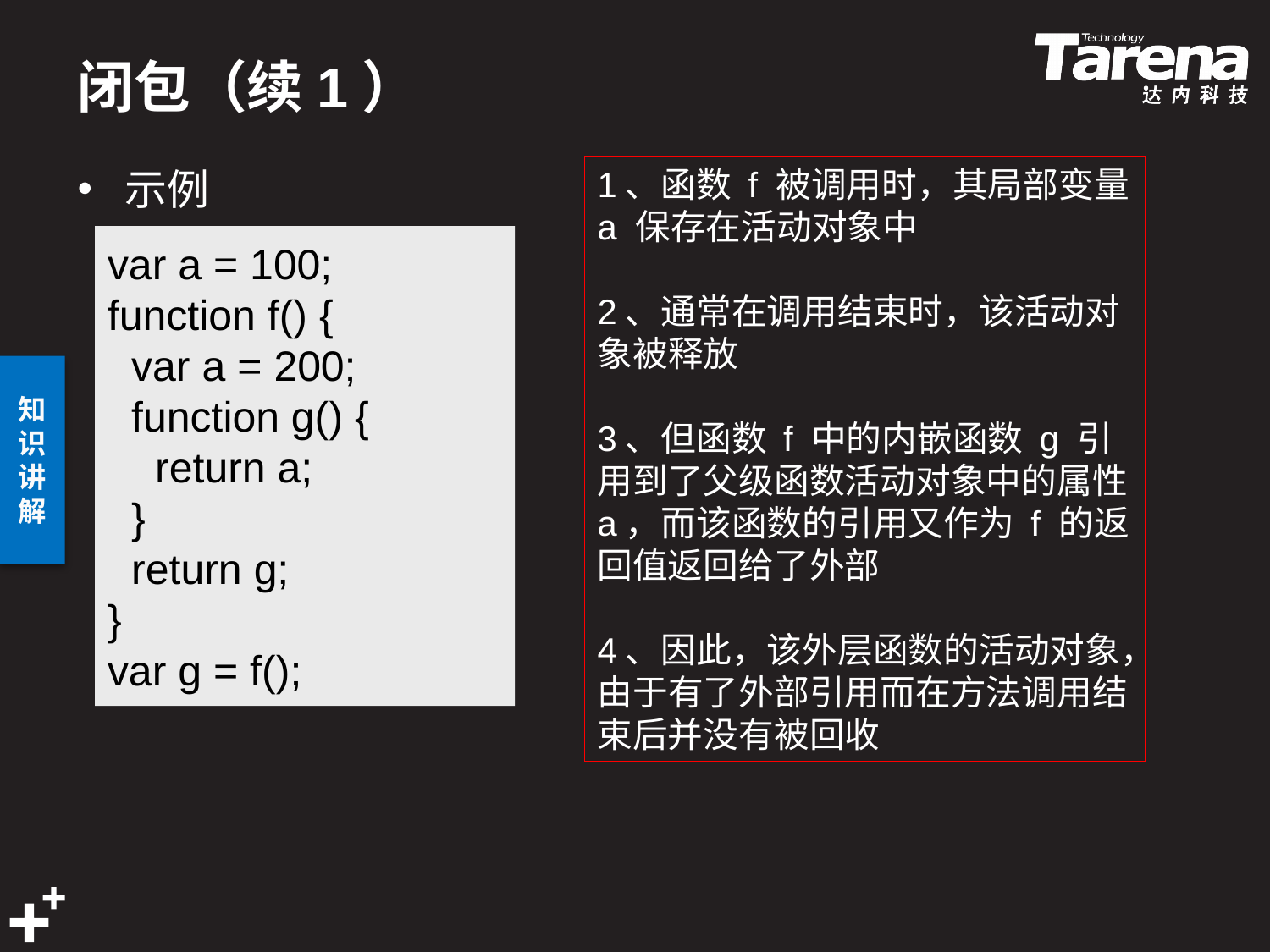

# 闭包（续1）
示例
1、函数 f 被调用时，其局部变量 a 保存在活动对象中

2、通常在调用结束时，该活动对象被释放

3、但函数 f 中的内嵌函数 g 引用到了父级函数活动对象中的属性 a，而该函数的引用又作为 f 的返回值返回给了外部

4、因此，该外层函数的活动对象，由于有了外部引用而在方法调用结束后并没有被回收
var a = 100;
function f() {
  var a = 200;
  function g() {
    return a;
  }
  return g;
}
var g = f();